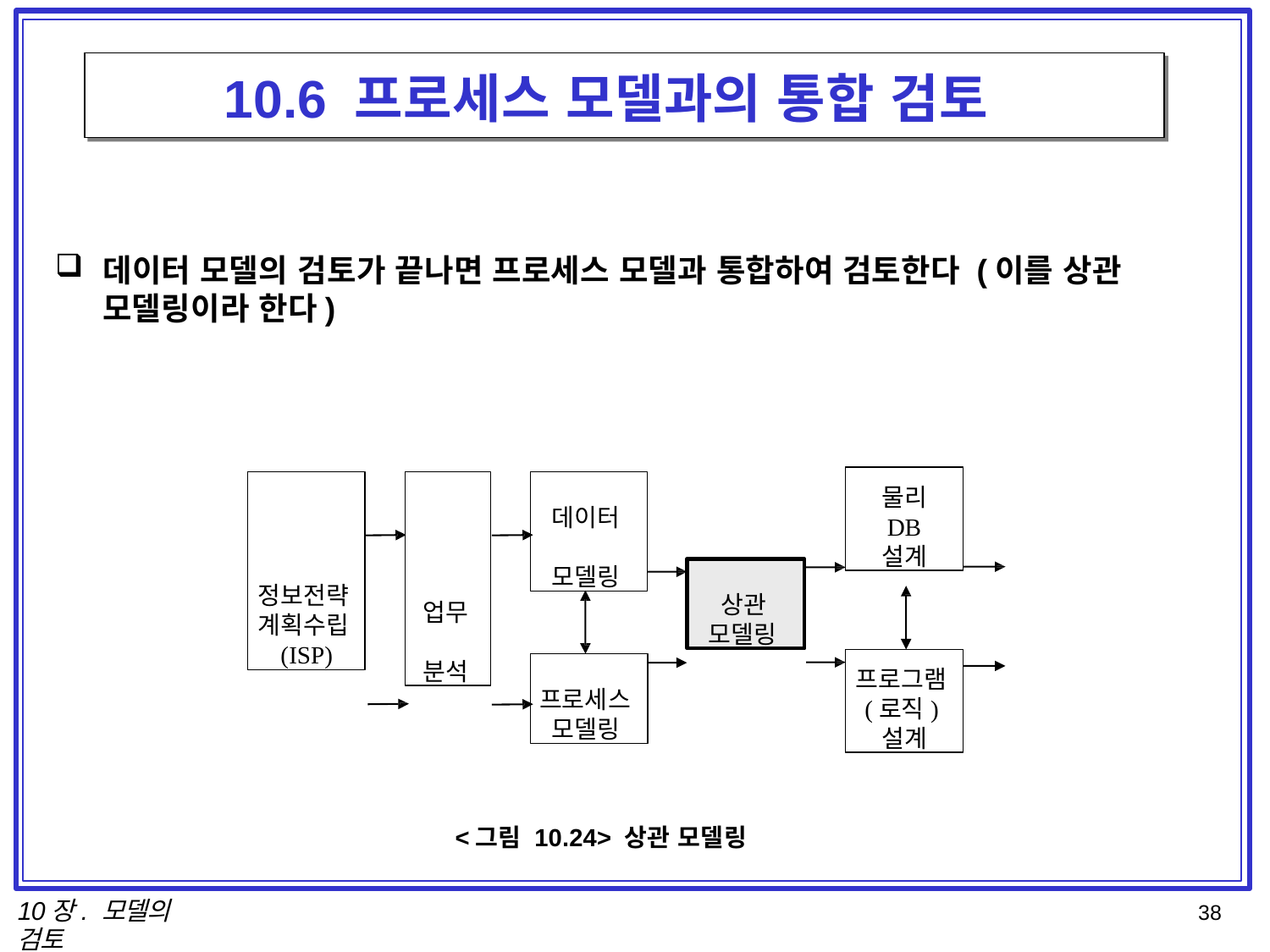

# 10.6 프로세스 모델과의 통합 검토
데이터 모델의 검토가 끝나면 프로세스 모델과 통합하여 검토한다 (이를 상관  모델링이라 한다)
물리
DB
설계

업무  분석

정보전략  계획수립  (ISP)

데이터  모델링

상관
모델링

프로그램  (로직)  설계

프로세스  모델링

<그림 10.24> 상관 모델링
10장. 모델의 검토
38